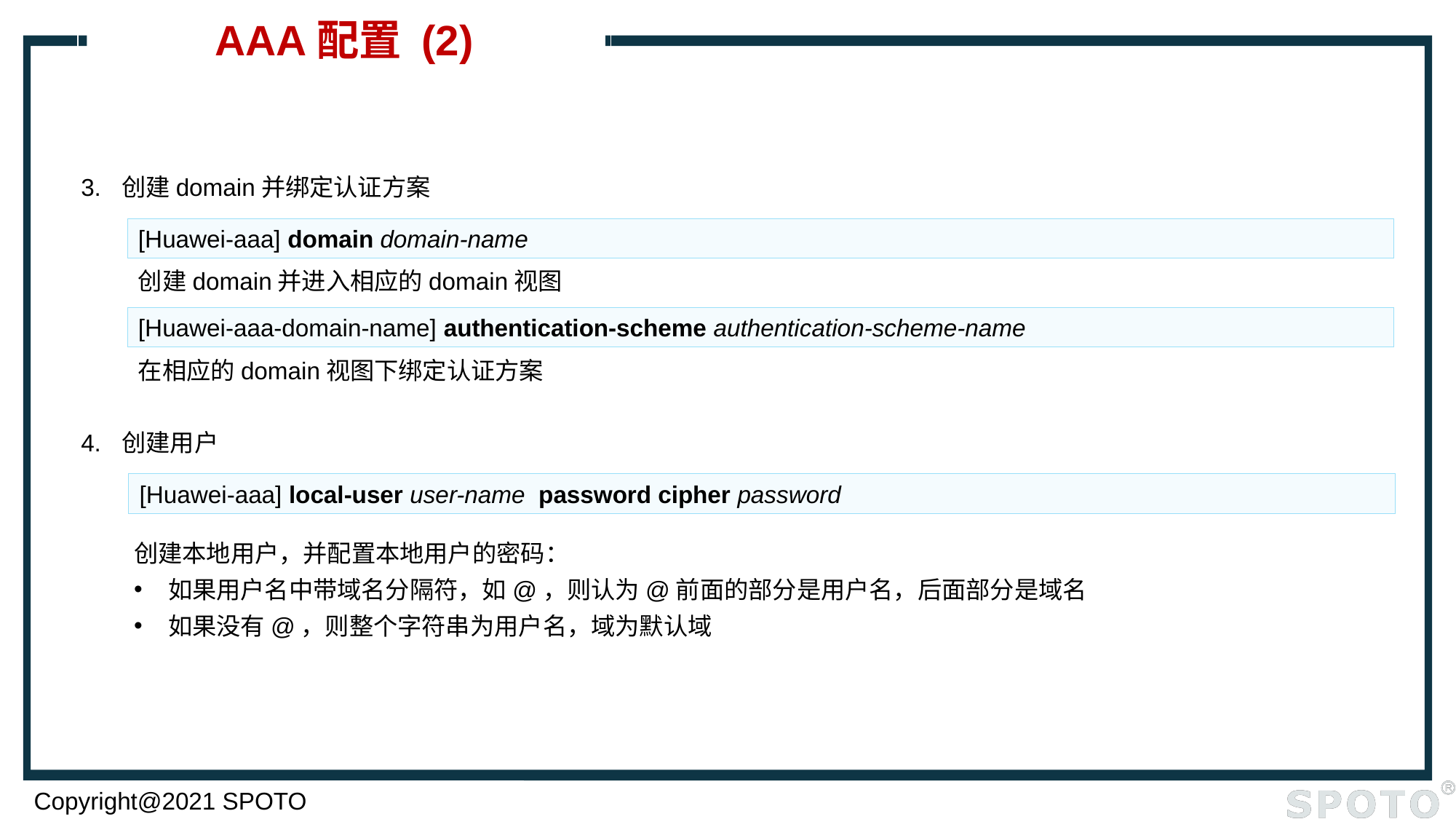

# AAA配置 (2)
创建domain并绑定认证方案
[Huawei-aaa] domain domain-name
创建domain并进入相应的domain视图
[Huawei-aaa-domain-name] authentication-scheme authentication-scheme-name
在相应的domain视图下绑定认证方案
创建用户
[Huawei-aaa] local-user user-name  password cipher password
创建本地用户，并配置本地用户的密码：
如果用户名中带域名分隔符，如@，则认为@前面的部分是用户名，后面部分是域名
如果没有@，则整个字符串为用户名，域为默认域